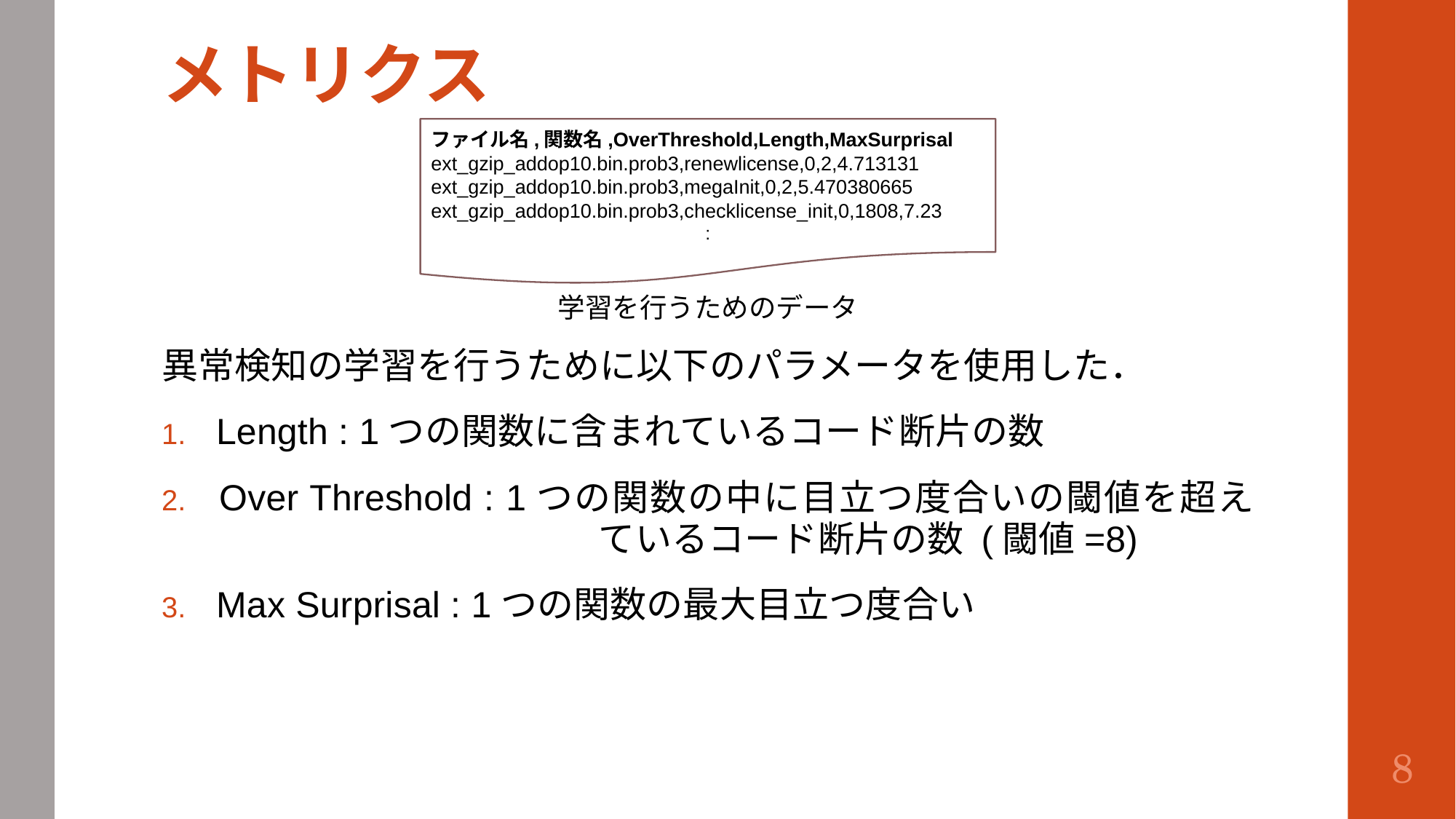

# メトリクス
ファイル名,関数名,OverThreshold,Length,MaxSurprisal
ext_gzip_addop10.bin.prob3,renewlicense,0,2,4.713131
ext_gzip_addop10.bin.prob3,megaInit,0,2,5.470380665
ext_gzip_addop10.bin.prob3,checklicense_init,0,1808,7.23
:
学習を行うためのデータ
異常検知の学習を行うために以下のパラメータを使用した．
Length : 1つの関数に含まれているコード断片の数
Over Threshold : 1つの関数の中に目立つ度合いの閾値を超え	ているコード断片の数 (閾値=8)
Max Surprisal : 1つの関数の最大目立つ度合い
8